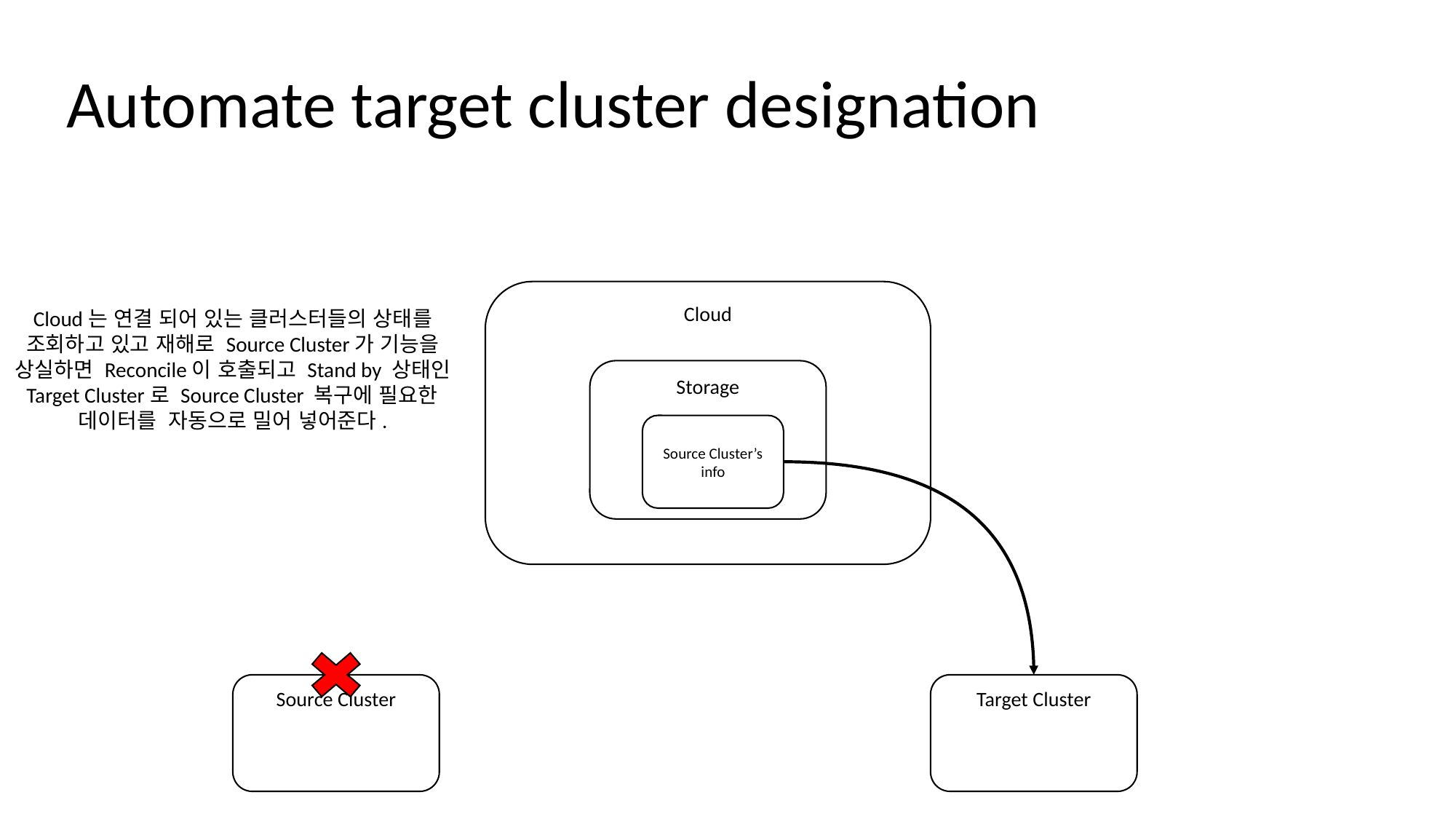

Automate target cluster designation
Cloud
Cloud는 연결 되어 있는 클러스터들의 상태를
조회하고 있고 재해로 Source Cluster가 기능을
상실하면 Reconcile이 호출되고 Stand by 상태인
 Target Cluster로 Source Cluster 복구에 필요한
데이터를  자동으로 밀어 넣어준다.
Storage
Source Cluster’s info

Source Cluster
Target Cluster